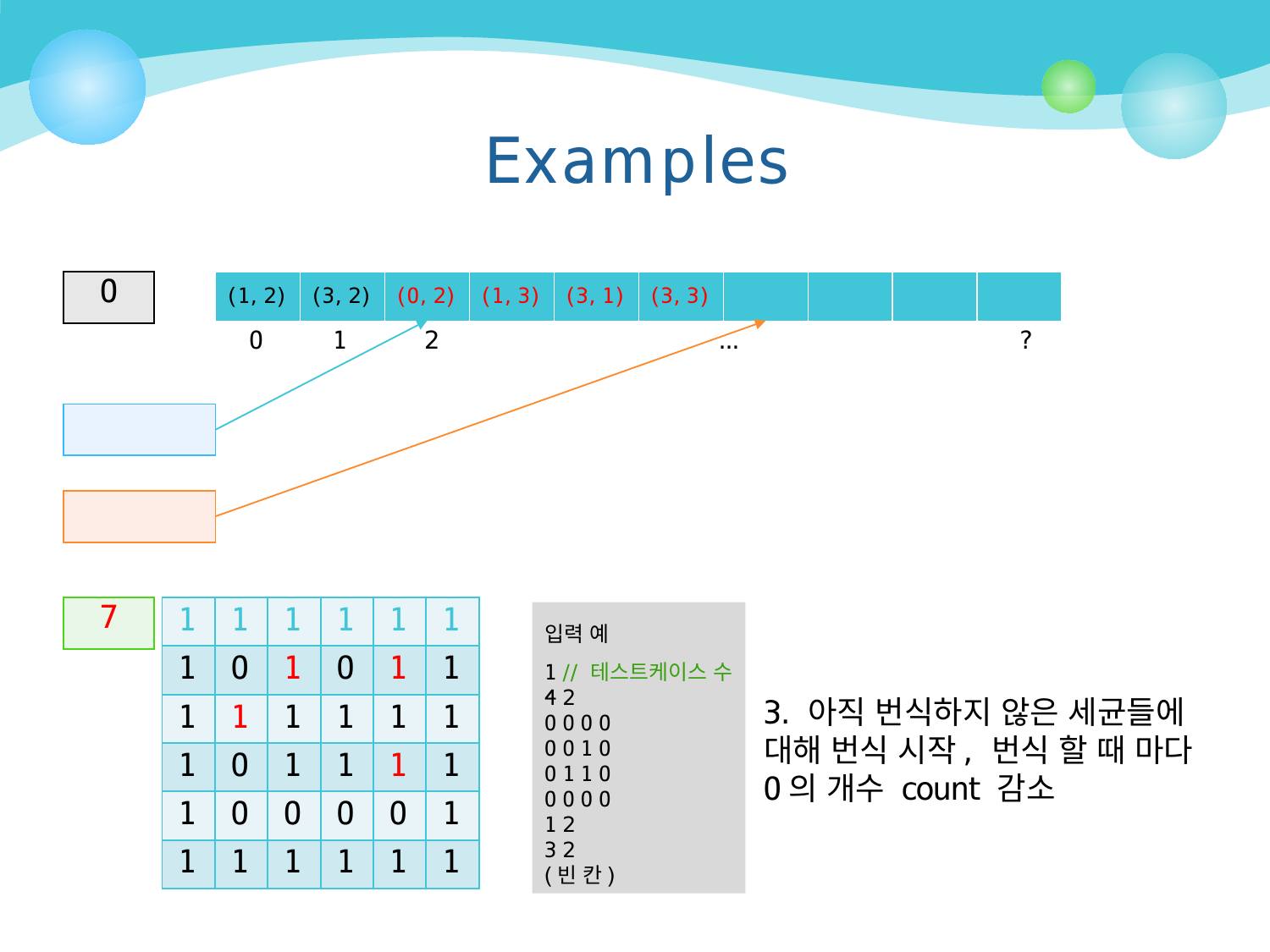

# Examples
| 0 |
| --- |
| (1, 2) | (3, 2) | (0, 2) | (1, 3) | (3, 1) | (3, 3) |  |  |  |  |
| --- | --- | --- | --- | --- | --- | --- | --- | --- | --- |
0         1          2                                    …                                    ?
|  |
| --- |
|  |
| --- |
| 7 |
| --- |
| 1 | 1 | 1 | 1 | 1 | 1 |
| --- | --- | --- | --- | --- | --- |
| 1 | 0 | 1 | 0 | 1 | 1 |
| 1 | 1 | 1 | 1 | 1 | 1 |
| 1 | 0 | 1 | 1 | 1 | 1 |
| 1 | 0 | 0 | 0 | 0 | 1 |
| 1 | 1 | 1 | 1 | 1 | 1 |
입력 예
1 // 테스트케이스 수
4 2
0 0 0 0
0 0 1 0
0 1 1 0
0 0 0 0
1 2
3 2
(빈 칸)
3. 아직 번식하지 않은 세균들에 대해 번식 시작, 번식 할 때 마다 0의 개수 count 감소